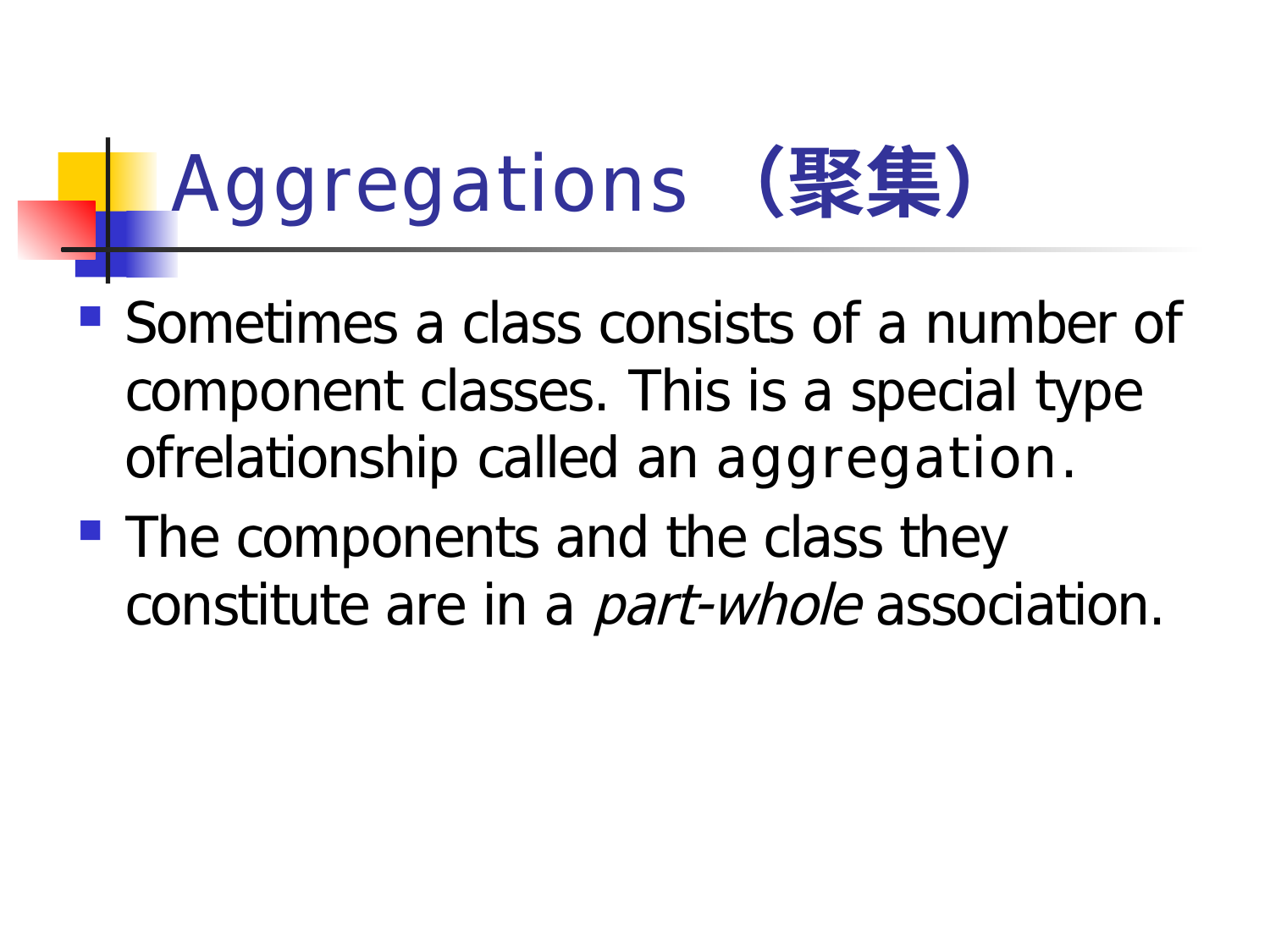

# Aggregations（聚集）
Sometimes a class consists of a number of component classes. This is a special type ofrelationship called an aggregation.
The components and the class they constitute are in a part-whole association.